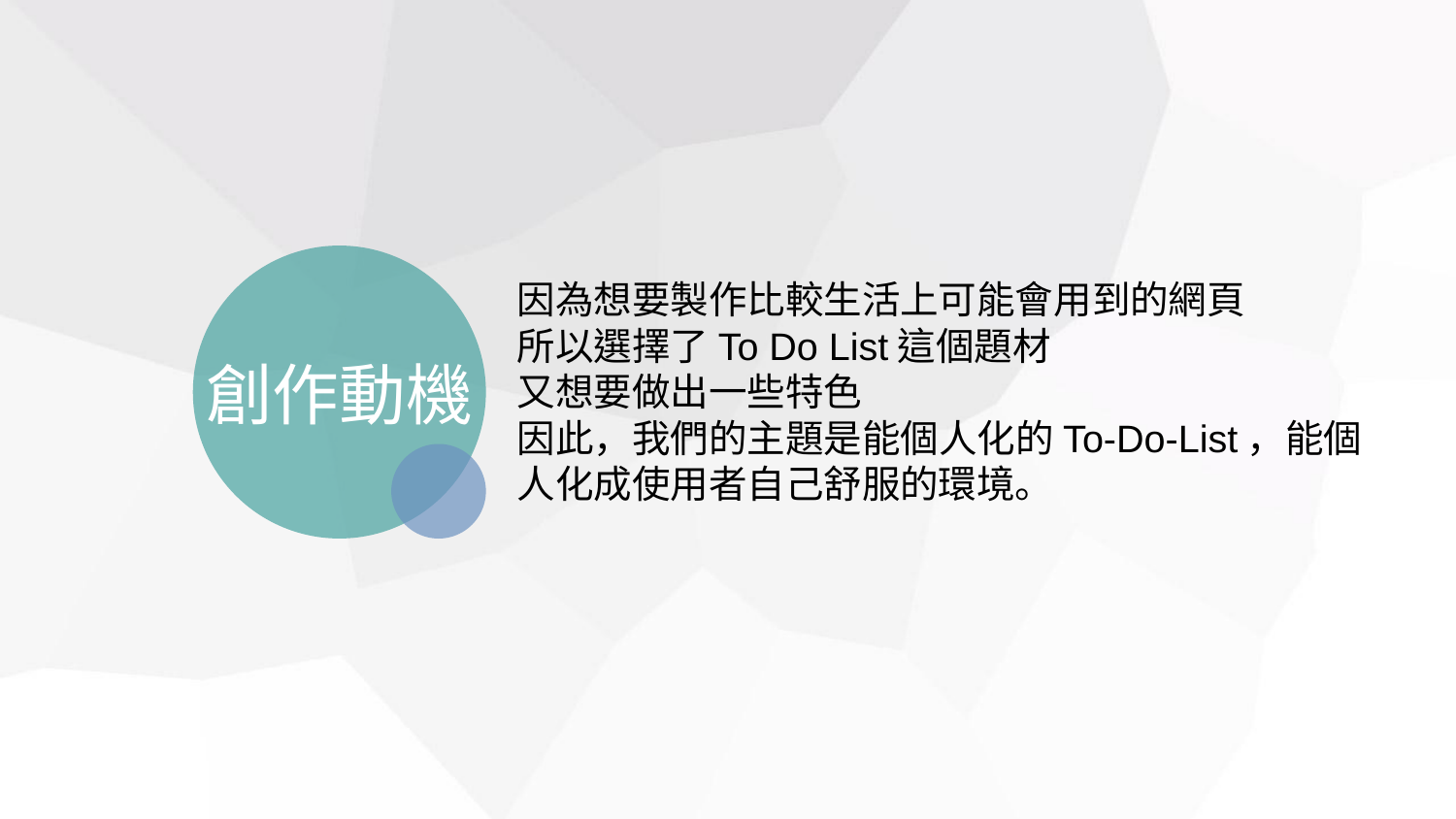

因為想要製作比較生活上可能會用到的網頁
所以選擇了To Do List這個題材
又想要做出一些特色
因此，我們的主題是能個人化的To-Do-List，能個人化成使用者自己舒服的環境。
創作動機